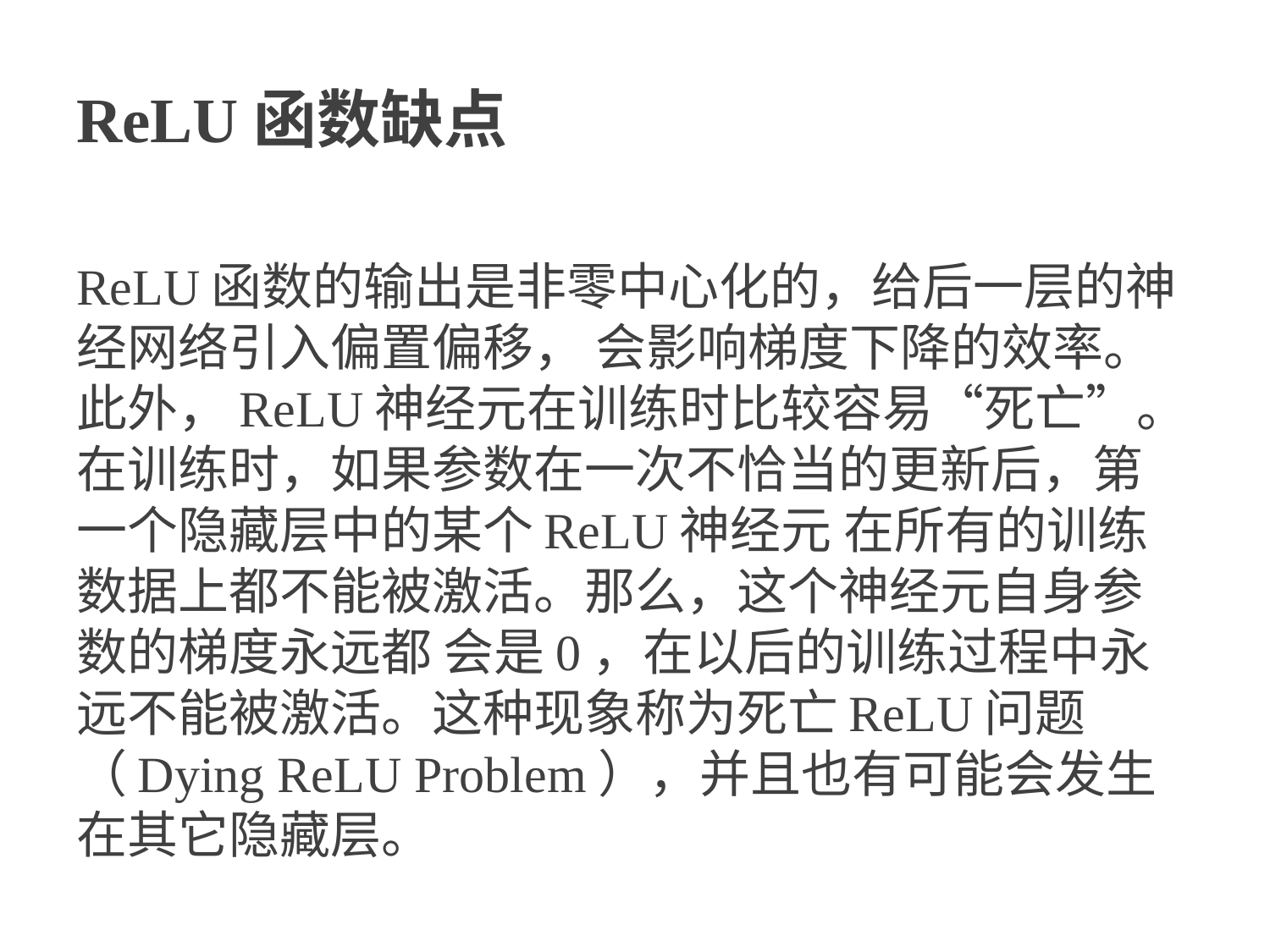

# ReLU函数缺点
ReLU函数的输出是非零中心化的，给后一层的神经网络引入偏置偏移， 会影响梯度下降的效率。此外，ReLU神经元在训练时比较容易“死亡”。在训练时，如果参数在一次不恰当的更新后，第一个隐藏层中的某个ReLU神经元 在所有的训练数据上都不能被激活。那么，这个神经元自身参数的梯度永远都 会是0，在以后的训练过程中永远不能被激活。这种现象称为死亡ReLU问题 （Dying ReLU Problem），并且也有可能会发生在其它隐藏层。